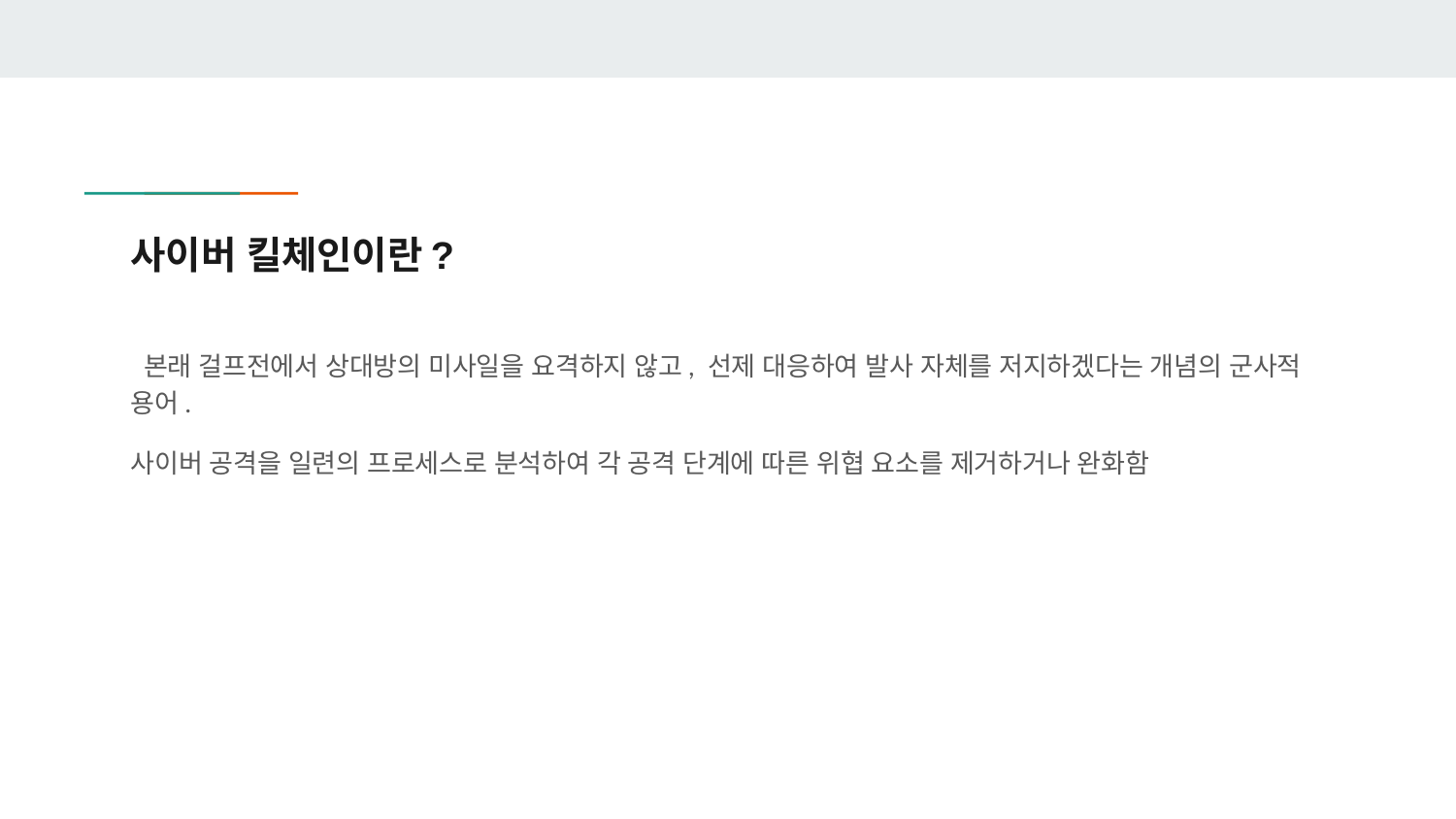

# 사이버 킬체인이란?
 본래 걸프전에서 상대방의 미사일을 요격하지 않고, 선제 대응하여 발사 자체를 저지하겠다는 개념의 군사적 용어.
사이버 공격을 일련의 프로세스로 분석하여 각 공격 단계에 따른 위협 요소를 제거하거나 완화함